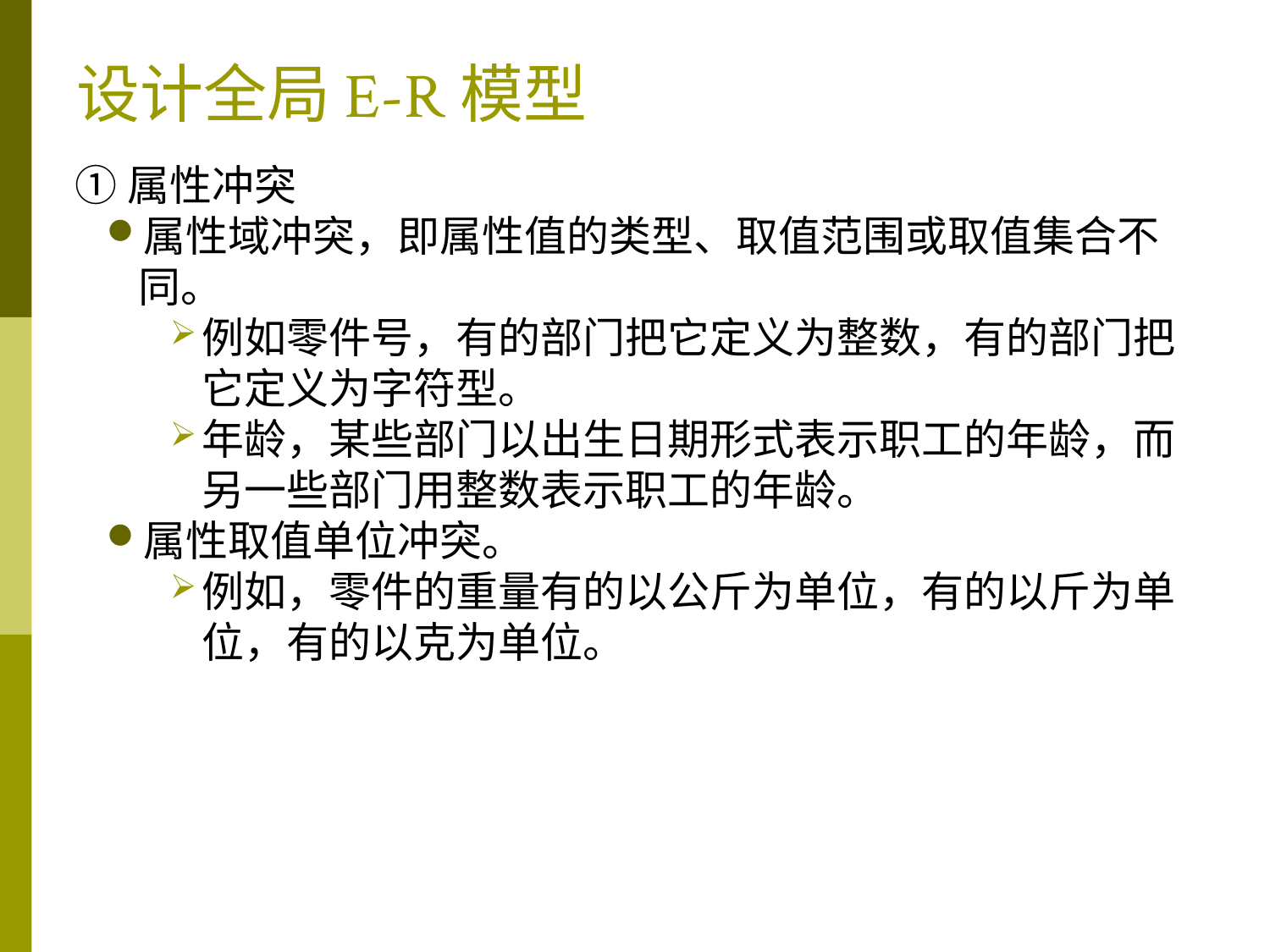

设计全局E-R模型
①属性冲突
属性域冲突，即属性值的类型、取值范围或取值集合不同。
例如零件号，有的部门把它定义为整数，有的部门把它定义为字符型。
年龄，某些部门以出生日期形式表示职工的年龄，而另一些部门用整数表示职工的年龄。
属性取值单位冲突。
例如，零件的重量有的以公斤为单位，有的以斤为单位，有的以克为单位。